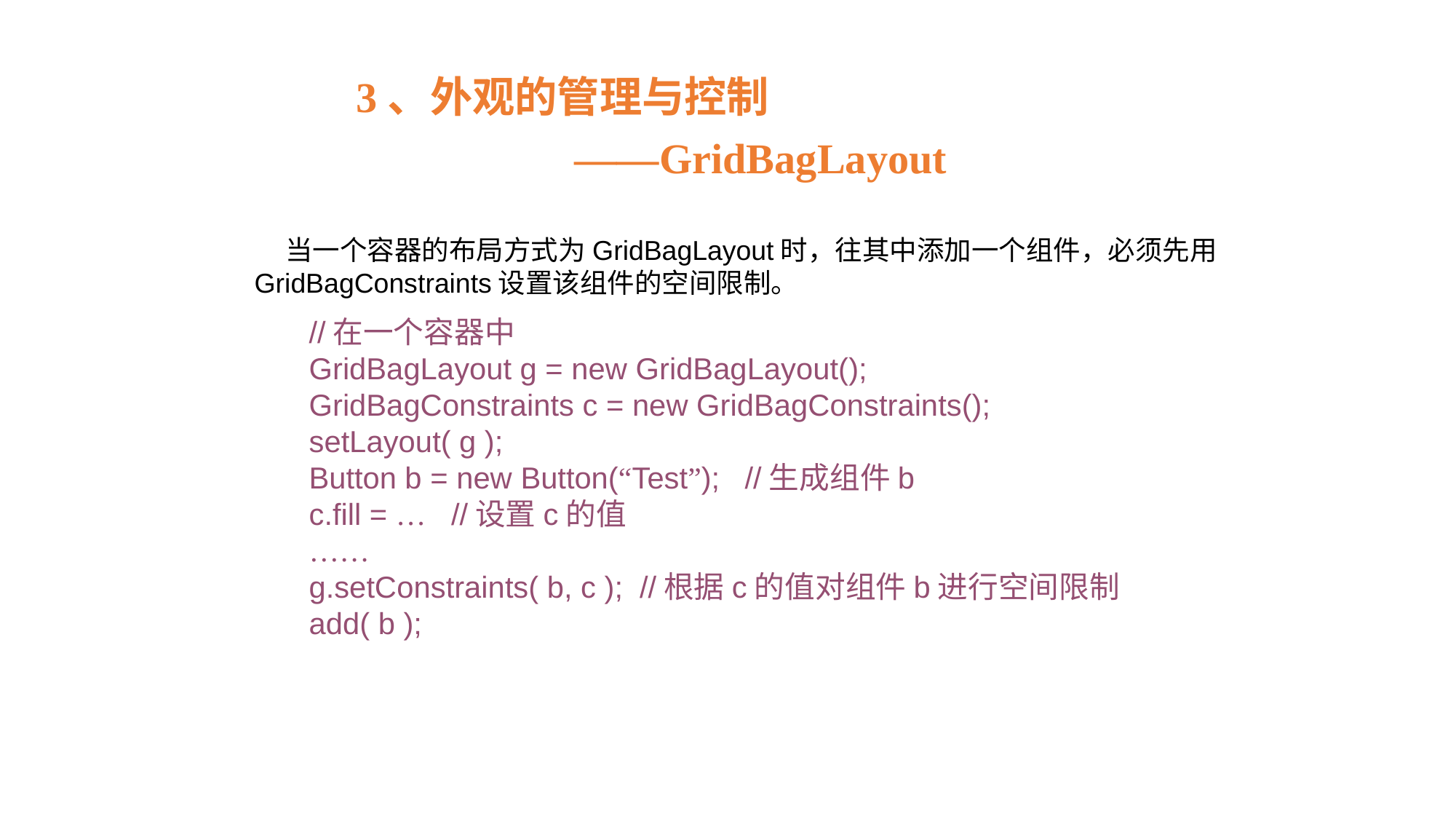

3、外观的管理与控制
		——GridBagLayout
    当一个容器的布局方式为GridBagLayout时，往其中添加一个组件，必须先用GridBagConstraints设置该组件的空间限制。

//在一个容器中
GridBagLayout g = new GridBagLayout();
GridBagConstraints c = new GridBagConstraints();
setLayout( g );
Button b = new Button(“Test”);   //生成组件b
c.fill = …   //设置c的值
……
g.setConstraints( b, c );  //根据c的值对组件b进行空间限制
add( b );